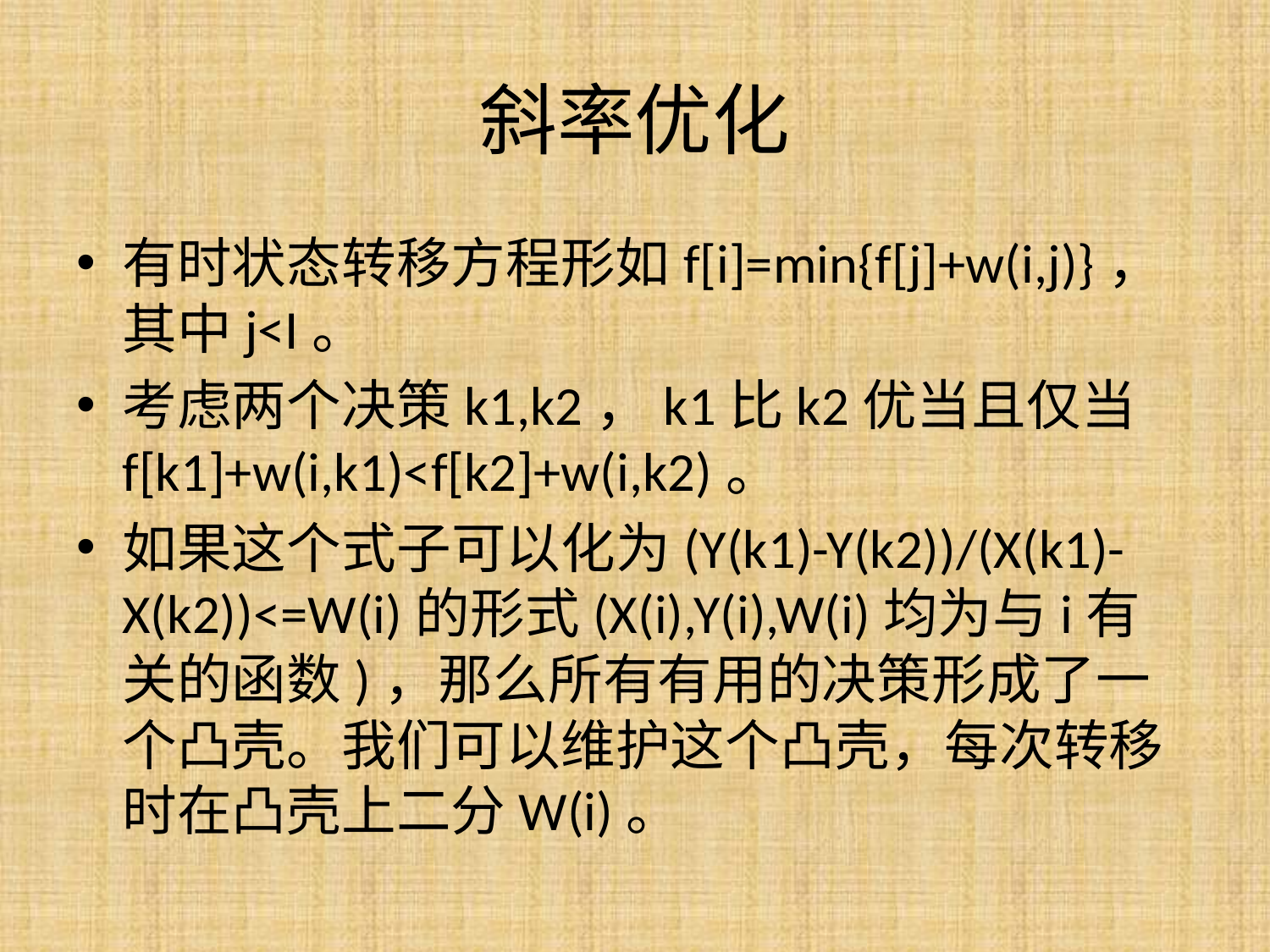

# 斜率优化
有时状态转移方程形如f[i]=min{f[j]+w(i,j)}，其中j<I。
考虑两个决策k1,k2，k1比k2优当且仅当f[k1]+w(i,k1)<f[k2]+w(i,k2)。
如果这个式子可以化为(Y(k1)-Y(k2))/(X(k1)-X(k2))<=W(i)的形式(X(i),Y(i),W(i)均为与i有关的函数)，那么所有有用的决策形成了一个凸壳。我们可以维护这个凸壳，每次转移时在凸壳上二分W(i)。